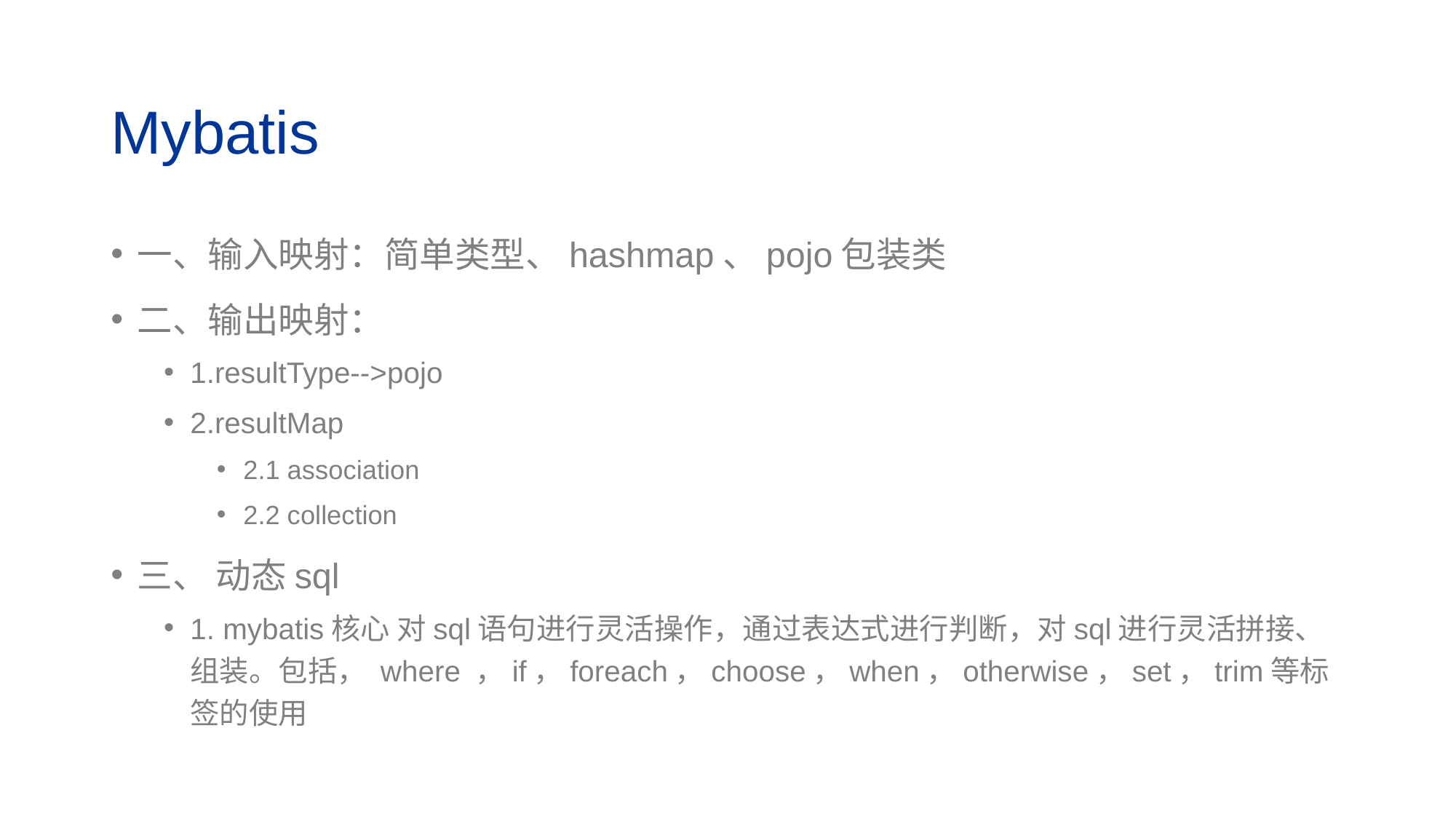

# Mybatis
一、输入映射：简单类型、hashmap、pojo包装类
二、输出映射：
1.resultType-->pojo
2.resultMap
2.1 association
2.2 collection
三、 动态sql
1. mybatis核心 对sql语句进行灵活操作，通过表达式进行判断，对sql进行灵活拼接、组装。包括， where ，if，foreach，choose，when，otherwise，set，trim等标签的使用